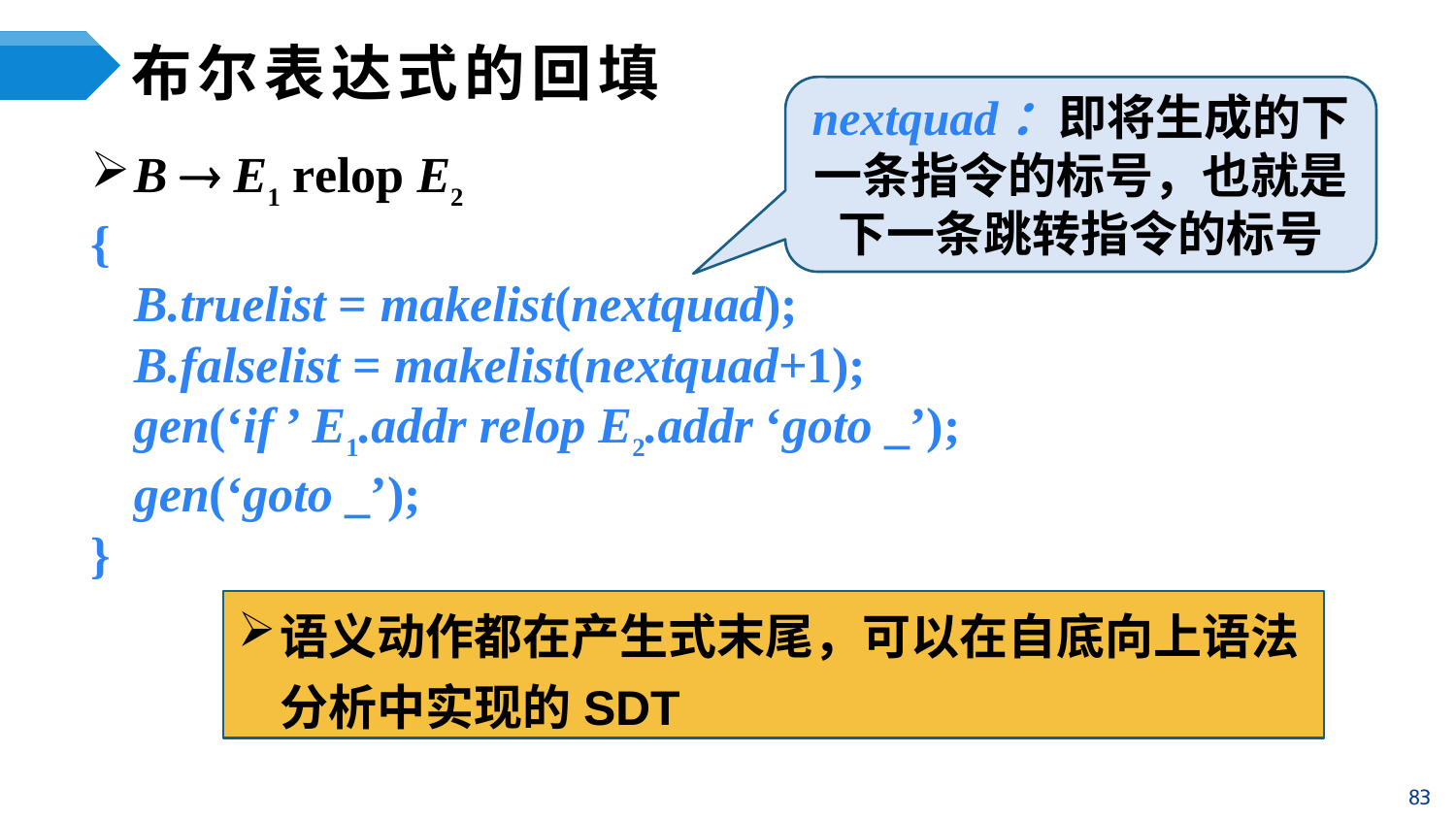

# 布尔表达式的回填
nextquad：即将生成的下一条指令的标号，也就是下一条跳转指令的标号
B → E1 relop E2
{
 	B.truelist = makelist(nextquad);
	B.falselist = makelist(nextquad+1);
 	gen(‘if ’ E1.addr relop E2.addr ‘goto _’);
 	gen(‘goto _’);
}

语义动作都在产生式末尾，可以在自底向上语法分析中实现的SDT
83